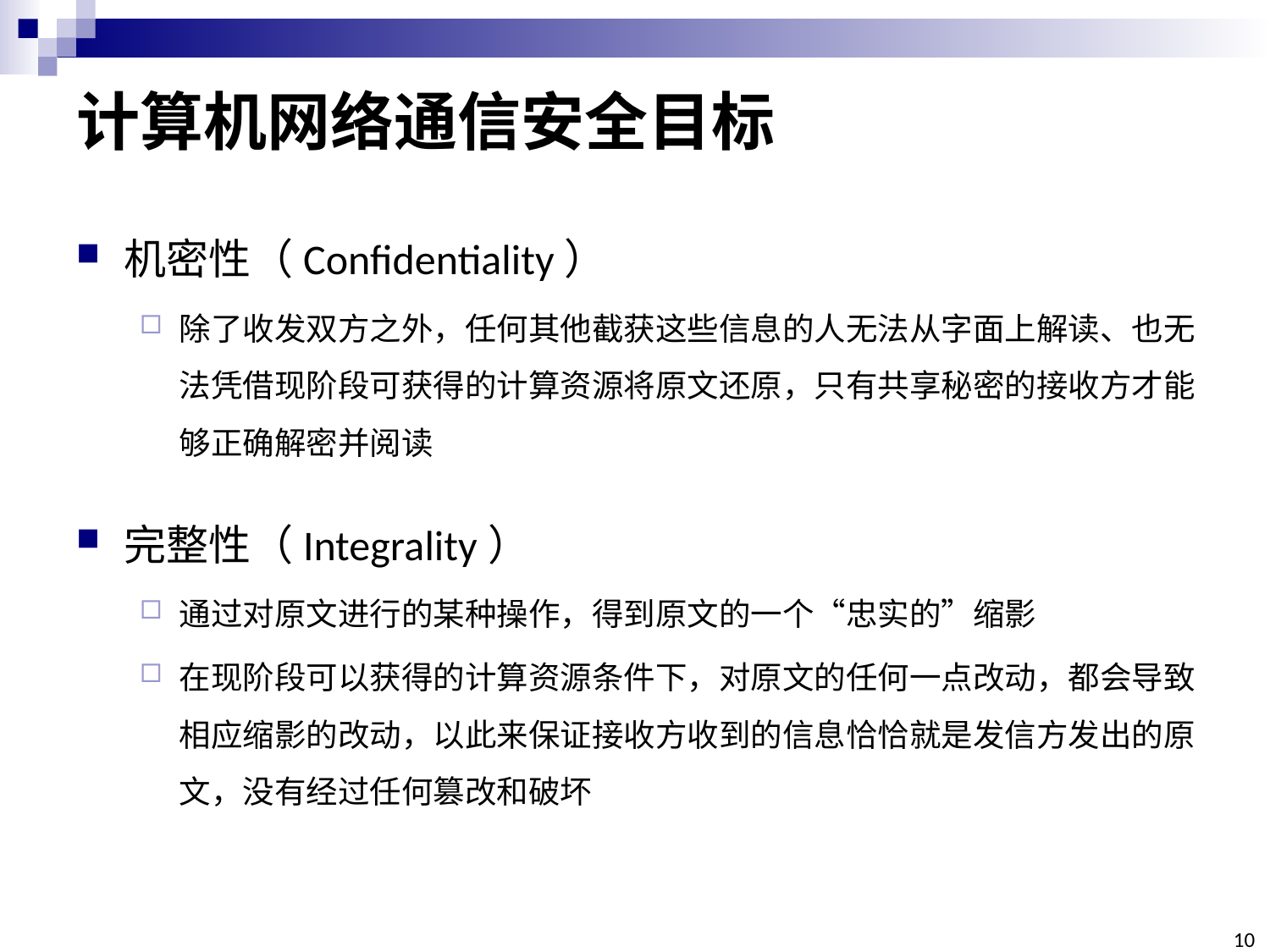

# 计算机网络通信安全目标
机密性（Confidentiality）
除了收发双方之外，任何其他截获这些信息的人无法从字面上解读、也无法凭借现阶段可获得的计算资源将原文还原，只有共享秘密的接收方才能够正确解密并阅读
完整性（Integrality）
通过对原文进行的某种操作，得到原文的一个“忠实的”缩影
在现阶段可以获得的计算资源条件下，对原文的任何一点改动，都会导致相应缩影的改动，以此来保证接收方收到的信息恰恰就是发信方发出的原文，没有经过任何篡改和破坏
10